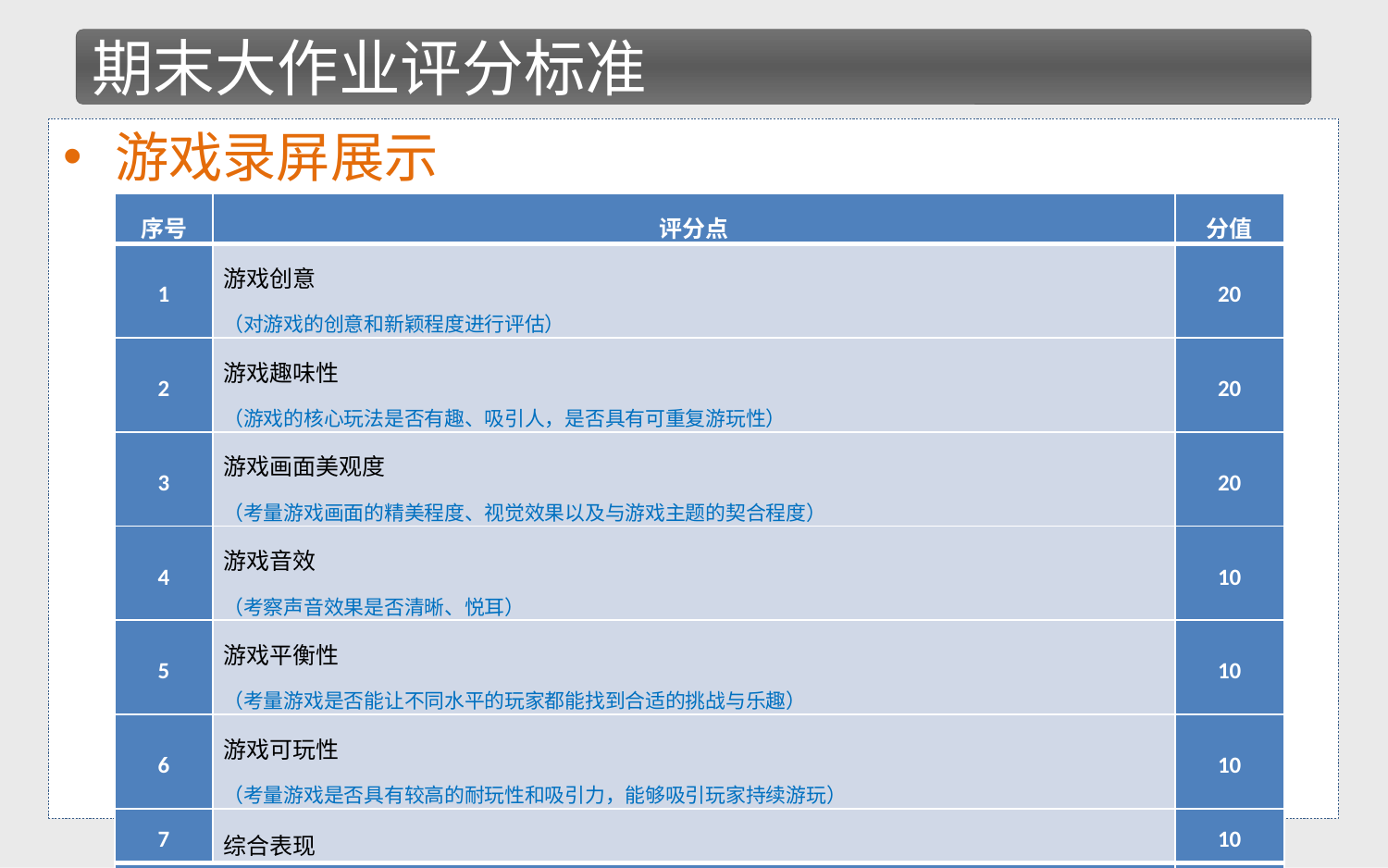

期末大作业评分标准
游戏录屏展示

| 序号 | 评分点 | 分值 |
| --- | --- | --- |
| 1 | 游戏创意 （对游戏的创意和新颖程度进行评估） | 20 |
| 2 | 游戏趣味性 （游戏的核心玩法是否有趣、吸引人，是否具有可重复游玩性） | 20 |
| 3 | 游戏画面美观度 （考量游戏画面的精美程度、视觉效果以及与游戏主题的契合程度） | 20 |
| 4 | 游戏音效 （考察声音效果是否清晰、悦耳） | 10 |
| 5 | 游戏平衡性 （考量游戏是否能让不同水平的玩家都能找到合适的挑战与乐趣） | 10 |
| 6 | 游戏可玩性 （考量游戏是否具有较高的耐玩性和吸引力，能够吸引玩家持续游玩） | 10 |
| 7 | 综合表现 | 10 |
| 合计 |  | 100 |